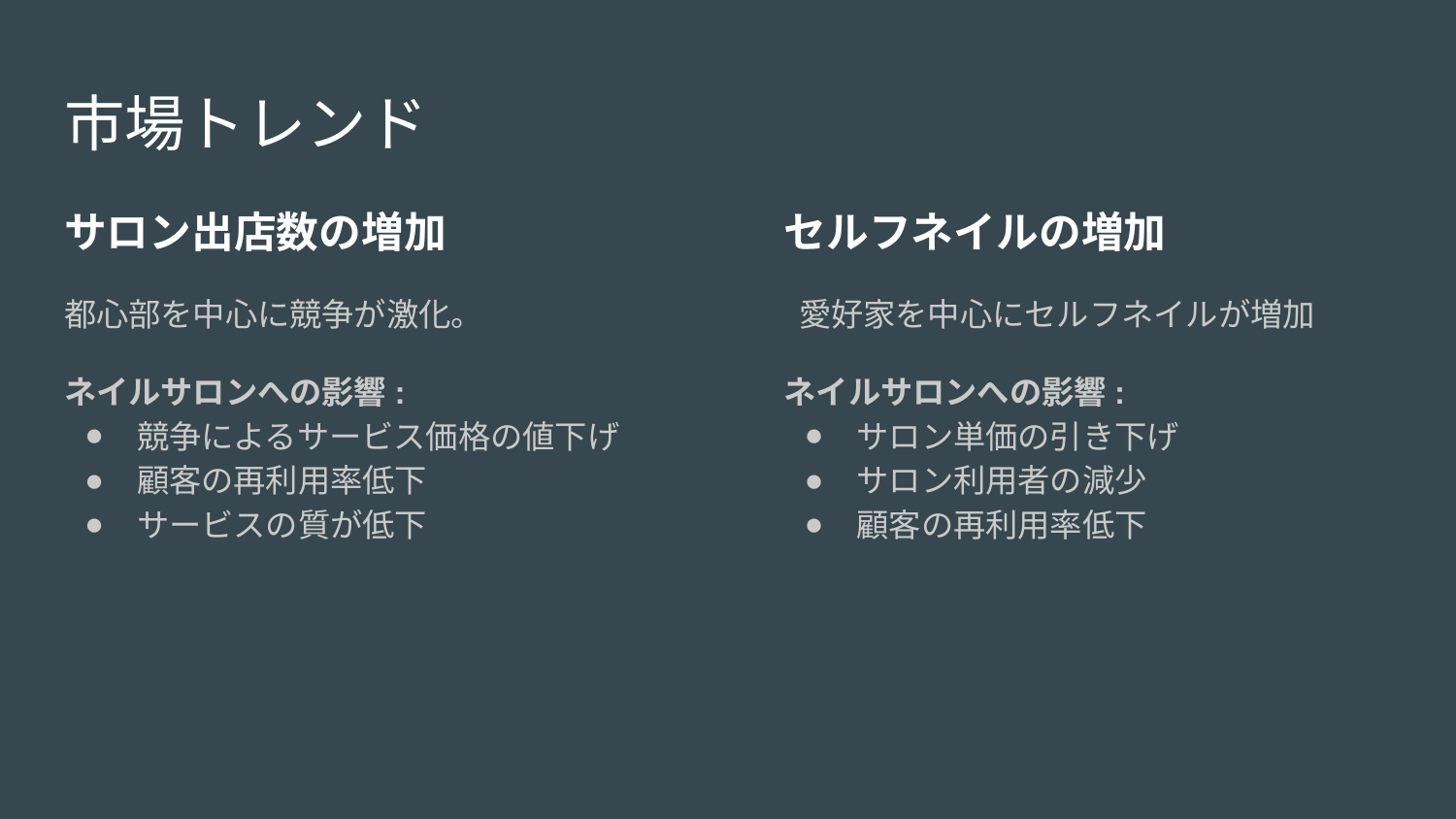

# 市場トレンド
サロン出店数の増加
都心部を中心に競争が激化。
ネイルサロンへの影響:
競争によるサービス価格の値下げ
顧客の再利用率低下
サービスの質が低下
セルフネイルの増加
 愛好家を中心にセルフネイルが増加
ネイルサロンへの影響:
サロン単価の引き下げ
サロン利用者の減少
顧客の再利用率低下